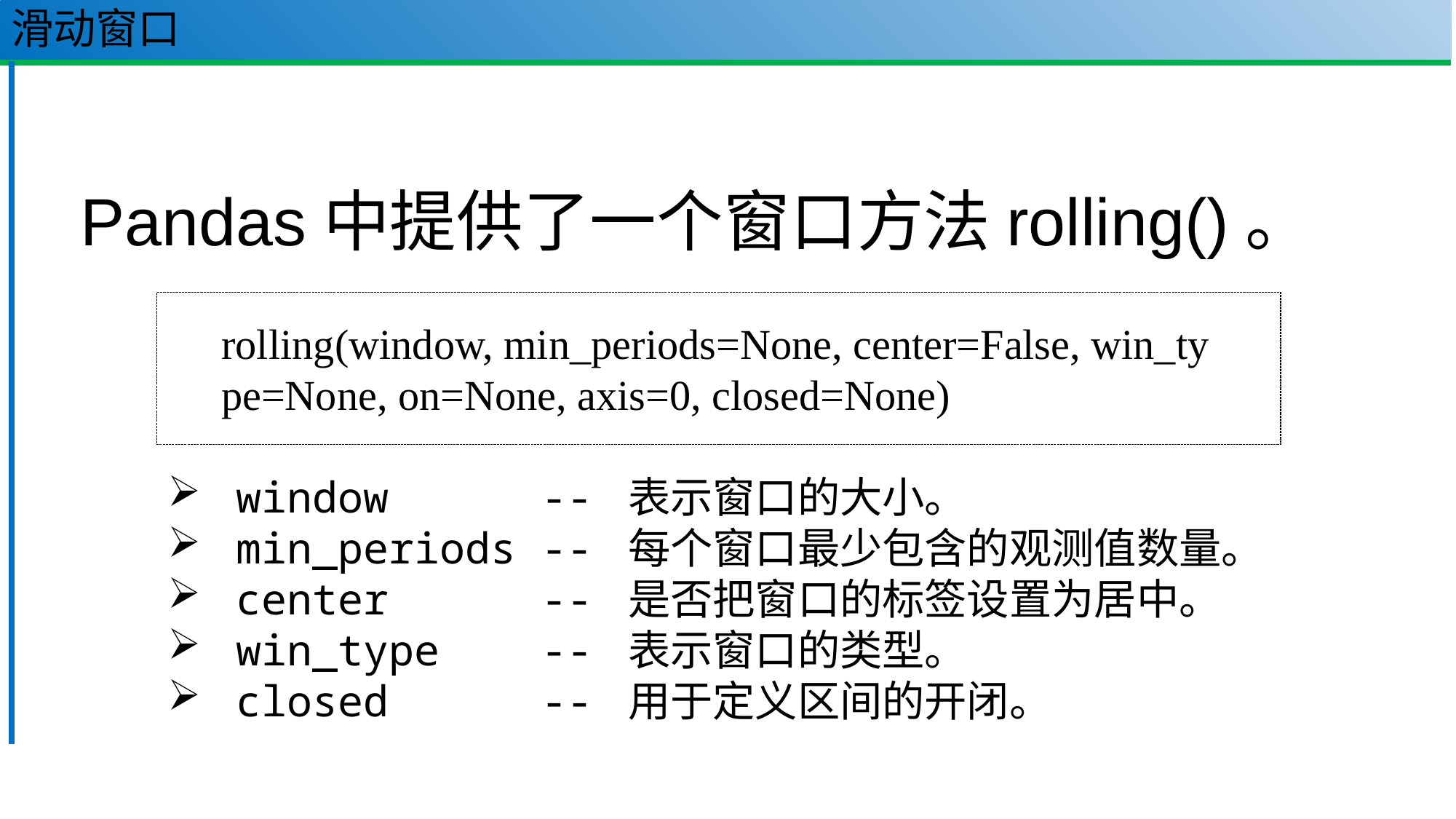

# 滑动窗口
Pandas中提供了一个窗口方法rolling()。

rolling(window, min_periods=None, center=False, win_type=None, on=None, axis=0, closed=None)
window      -- 表示窗口的大小。
min_periods -- 每个窗口最少包含的观测值数量。
center      -- 是否把窗口的标签设置为居中。
win_type    -- 表示窗口的类型。
closed      -- 用于定义区间的开闭。